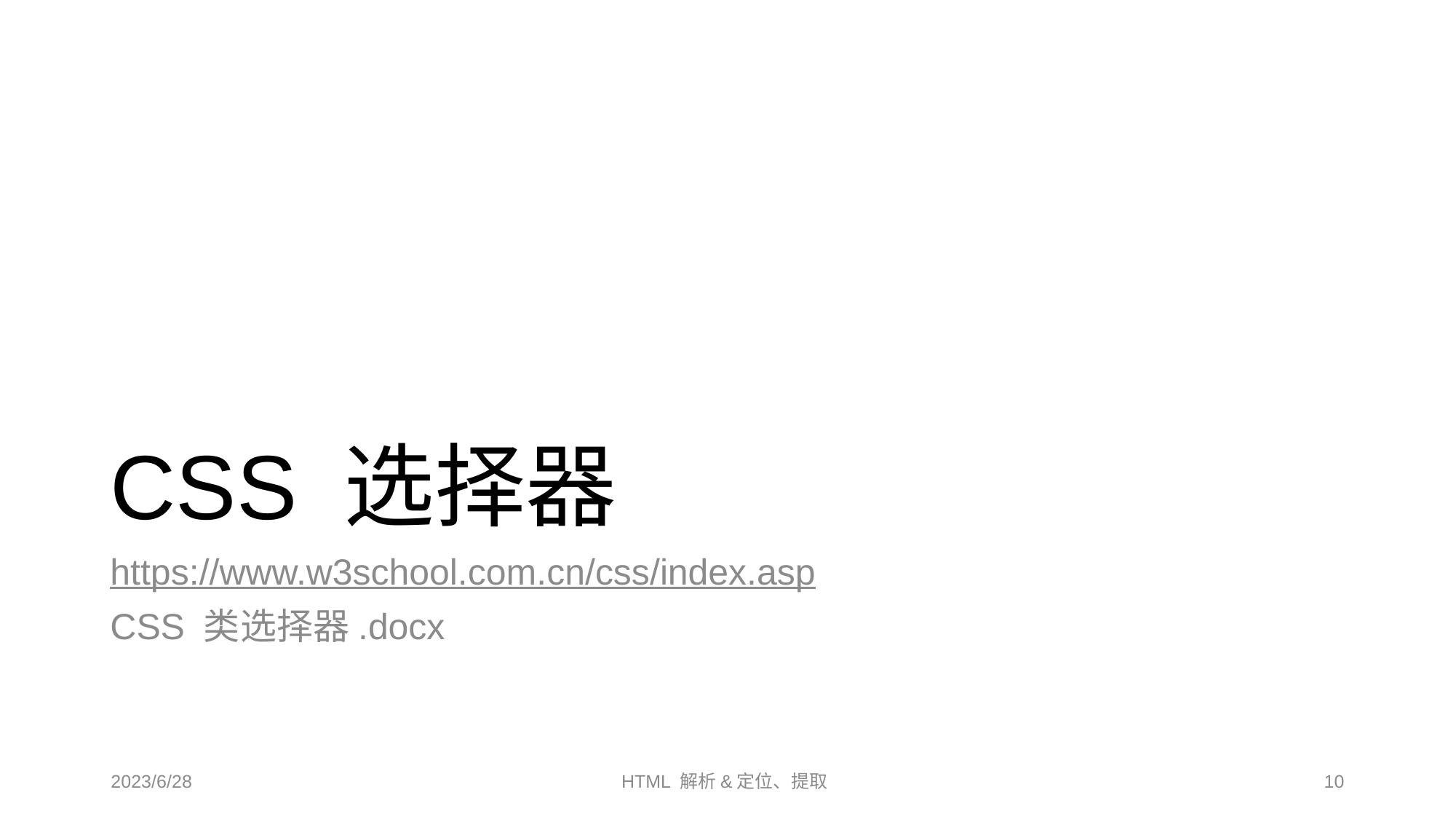

# CSS 选择器
https://www.w3school.com.cn/css/index.asp
CSS 类选择器.docx
2023/6/28
HTML 解析&定位、提取
10